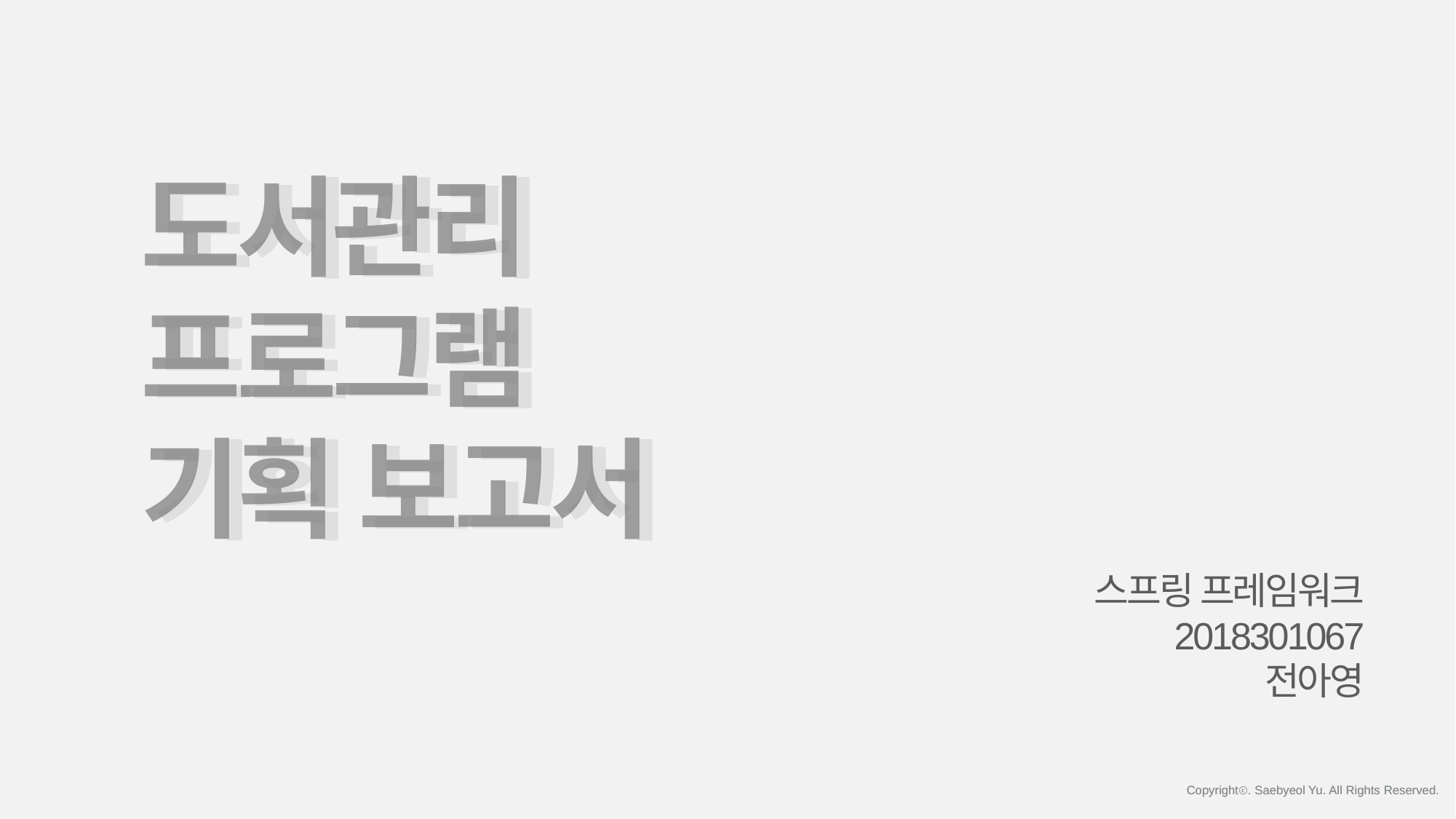

도서관리
프로그램
기획 보고서
도서관리
프로그램
기획 보고서
스프링 프레임워크
2018301067
전아영
Copyrightⓒ. Saebyeol Yu. All Rights Reserved.